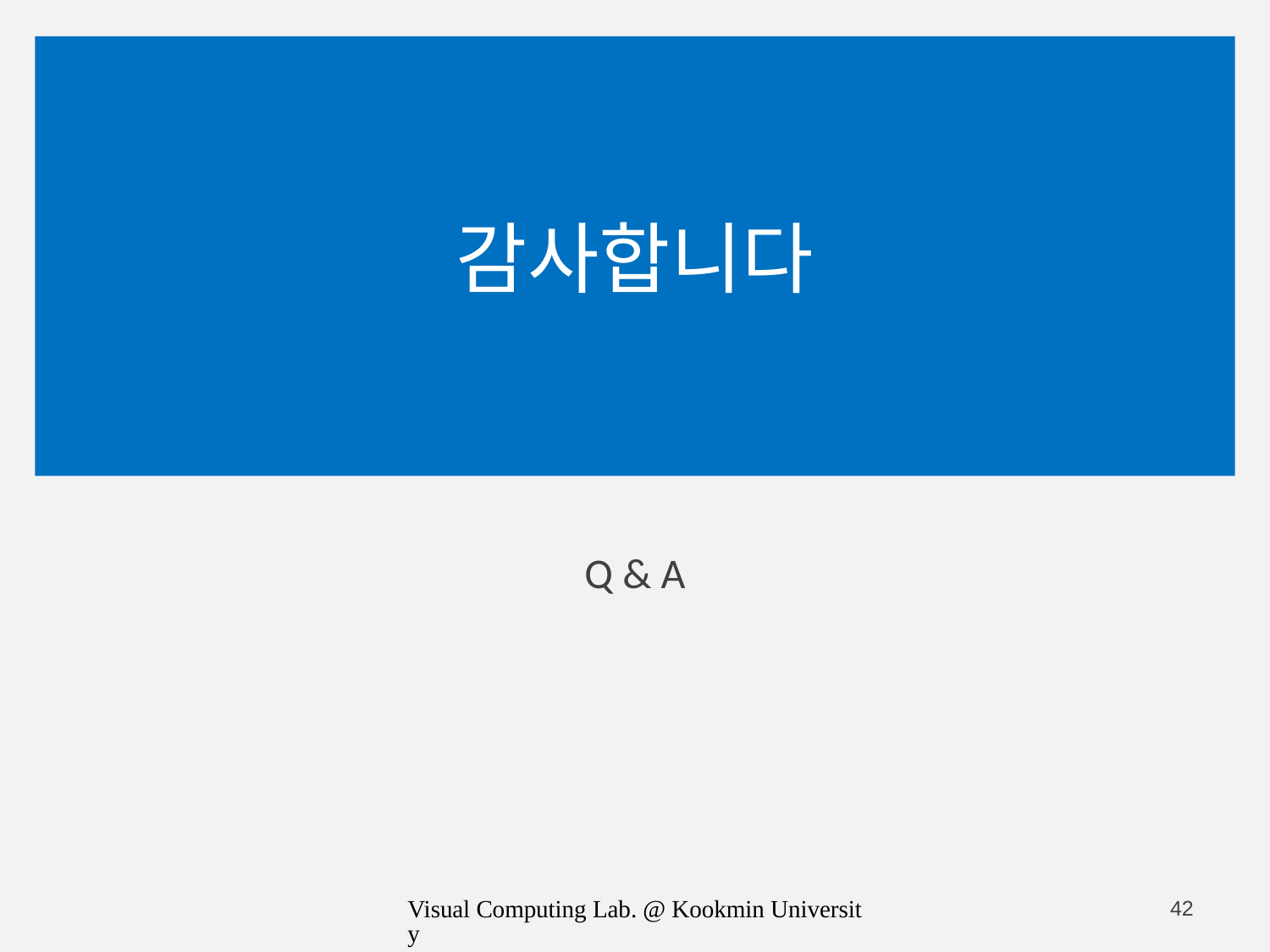

# 감사합니다
Q & A
Visual Computing Lab. @ Kookmin University
42